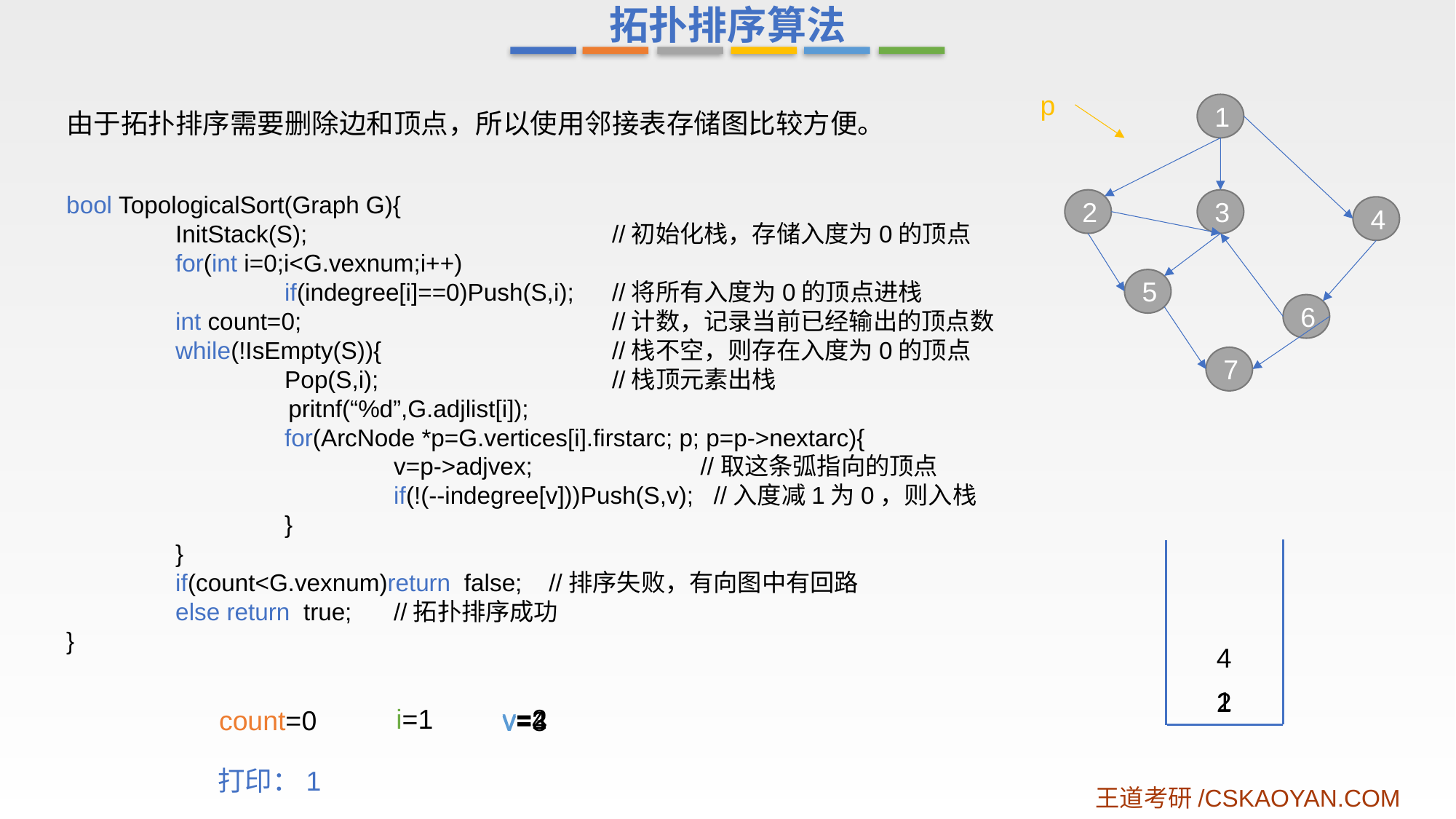

拓扑排序算法

p
1
由于拓扑排序需要删除边和顶点，所以使用邻接表存储图比较方便。
bool TopologicalSort(Graph G){
	InitStack(S);			//初始化栈，存储入度为0的顶点
	for(int i=0;i<G.vexnum;i++)
		if(indegree[i]==0)Push(S,i);	//将所有入度为0的顶点进栈
	int count=0;			//计数，记录当前已经输出的顶点数
	while(!IsEmpty(S)){			//栈不空，则存在入度为0的顶点
		Pop(S,i);			//栈顶元素出栈
                                 pritnf(“%d”,G.adjlist[i]);
		for(ArcNode *p=G.vertices[i].firstarc; p; p=p->nextarc){
			v=p->adjvex;                         //取这条弧指向的顶点
			if(!(--indegree[v]))Push(S,v);   //入度减1为0，则入栈
		}
	}
	if(count<G.vexnum)return  false;    //排序失败，有向图中有回路
	else return  true; 	//拓扑排序成功
}
2
3
4
5
6
7
4
1
2
i=1
v=2
count=0
v=4
v=3
打印：1
王道考研/CSKAOYAN.COM